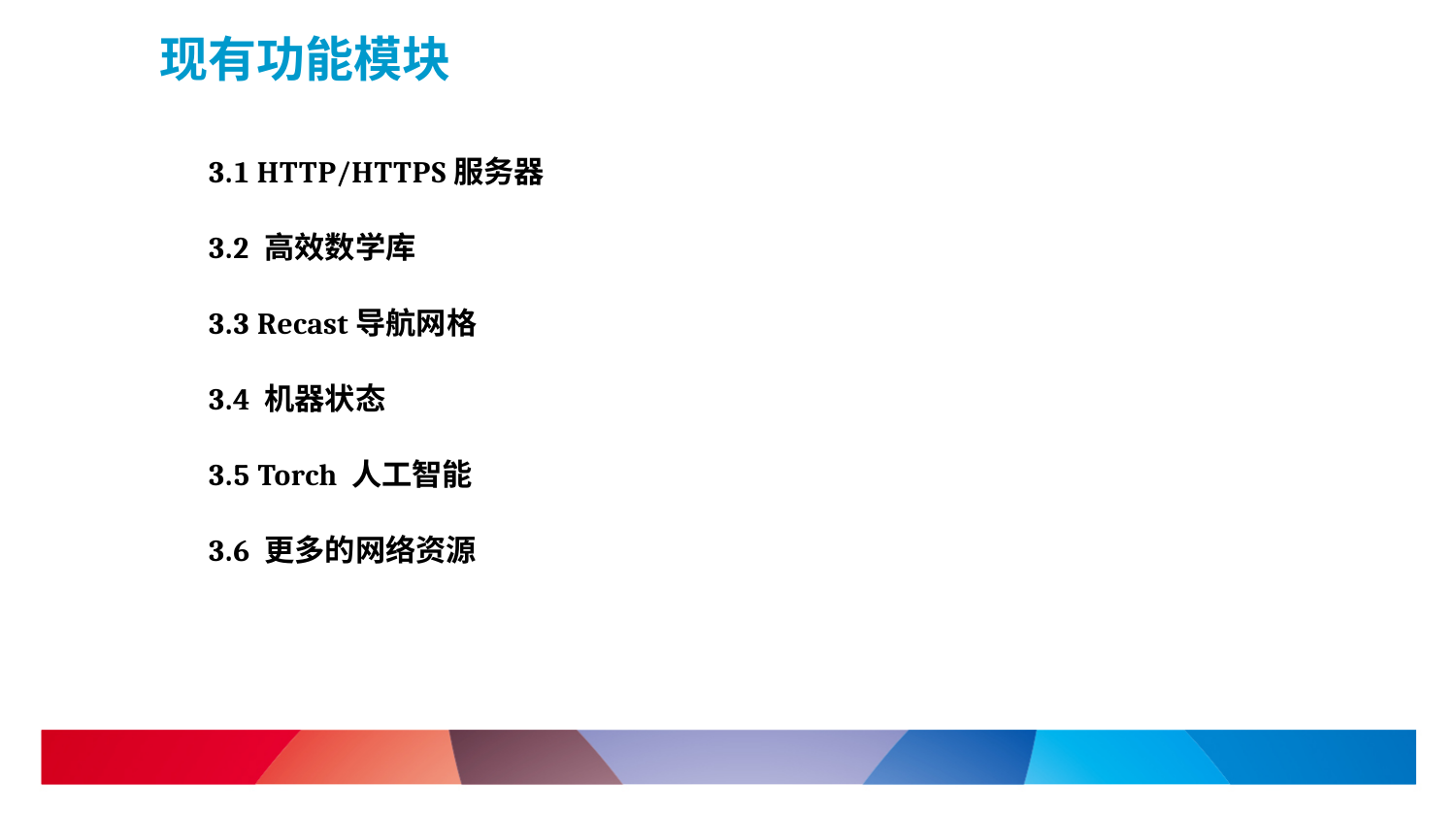

现有功能模块
3.1 HTTP/HTTPS服务器
3.2 高效数学库
3.3 Recast导航网格
3.4 机器状态
3.5 Torch 人工智能
3.6 更多的网络资源